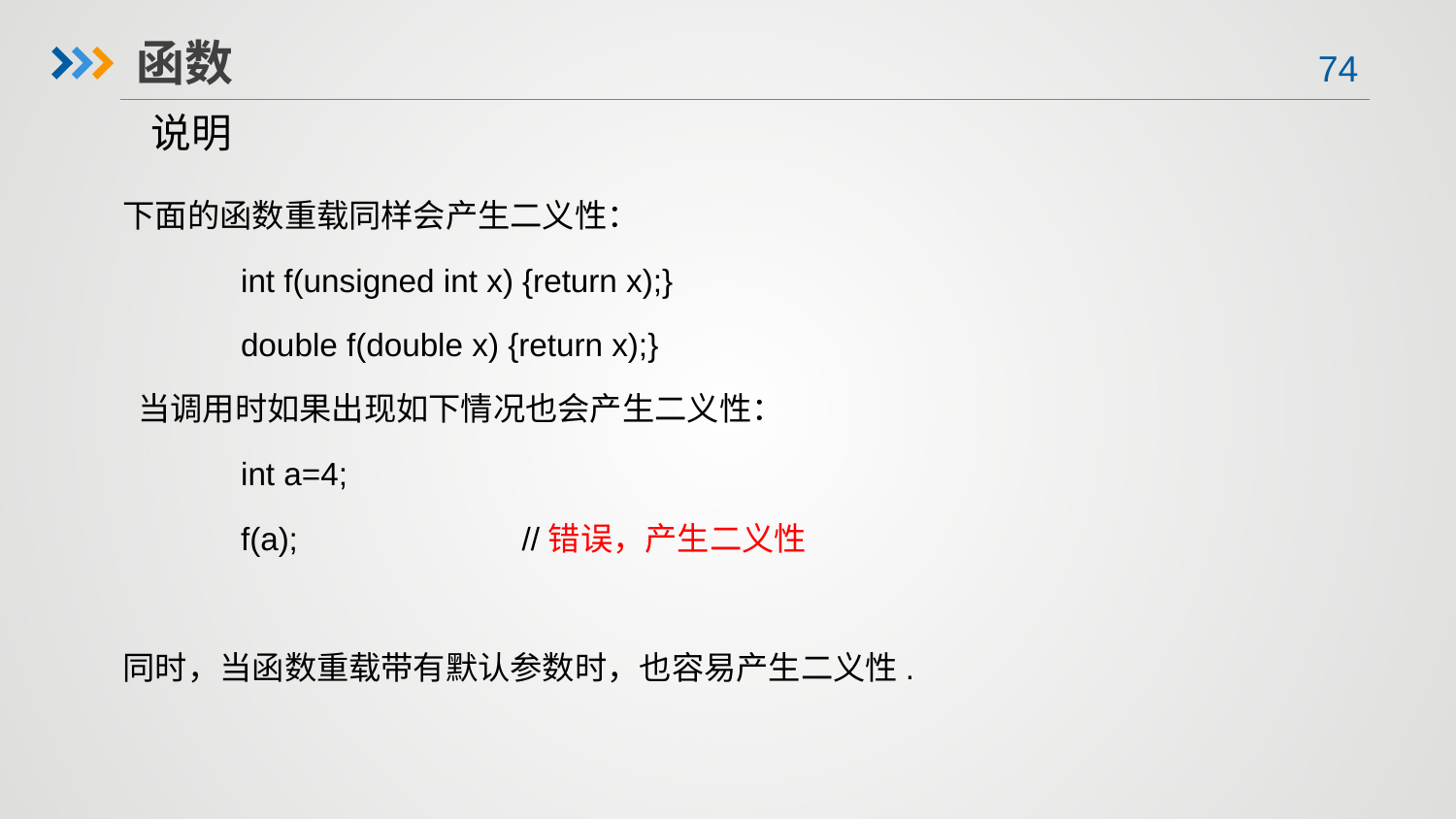

函数
说明
下面的函数重载同样会产生二义性：
     int f(unsigned int x) {return x);}
     double f(double x) {return x);}
 当调用时如果出现如下情况也会产生二义性：
     int a=4;
     f(a);                         //错误，产生二义性

同时，当函数重载带有默认参数时，也容易产生二义性.